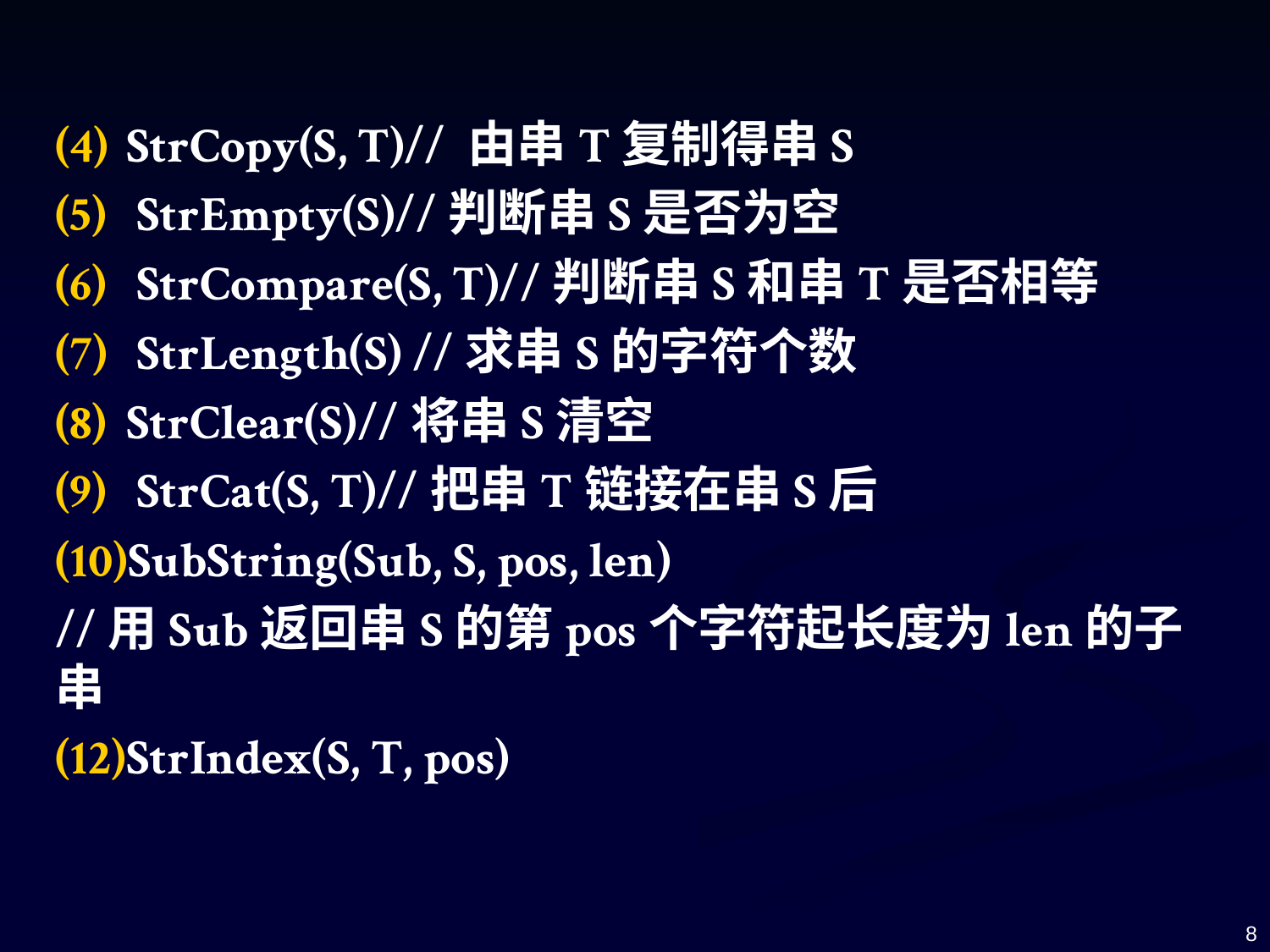

StrCopy(S, T)// 由串T复制得串S
 StrEmpty(S)//判断串S是否为空
 StrCompare(S, T)//判断串S和串T是否相等
 StrLength(S) //求串S的字符个数
StrClear(S)//将串S清空
 StrCat(S, T)//把串T链接在串S后
SubString(Sub, S, pos, len)
//用Sub返回串S的第pos个字符起长度为len的子串
StrIndex(S, T, pos)

8